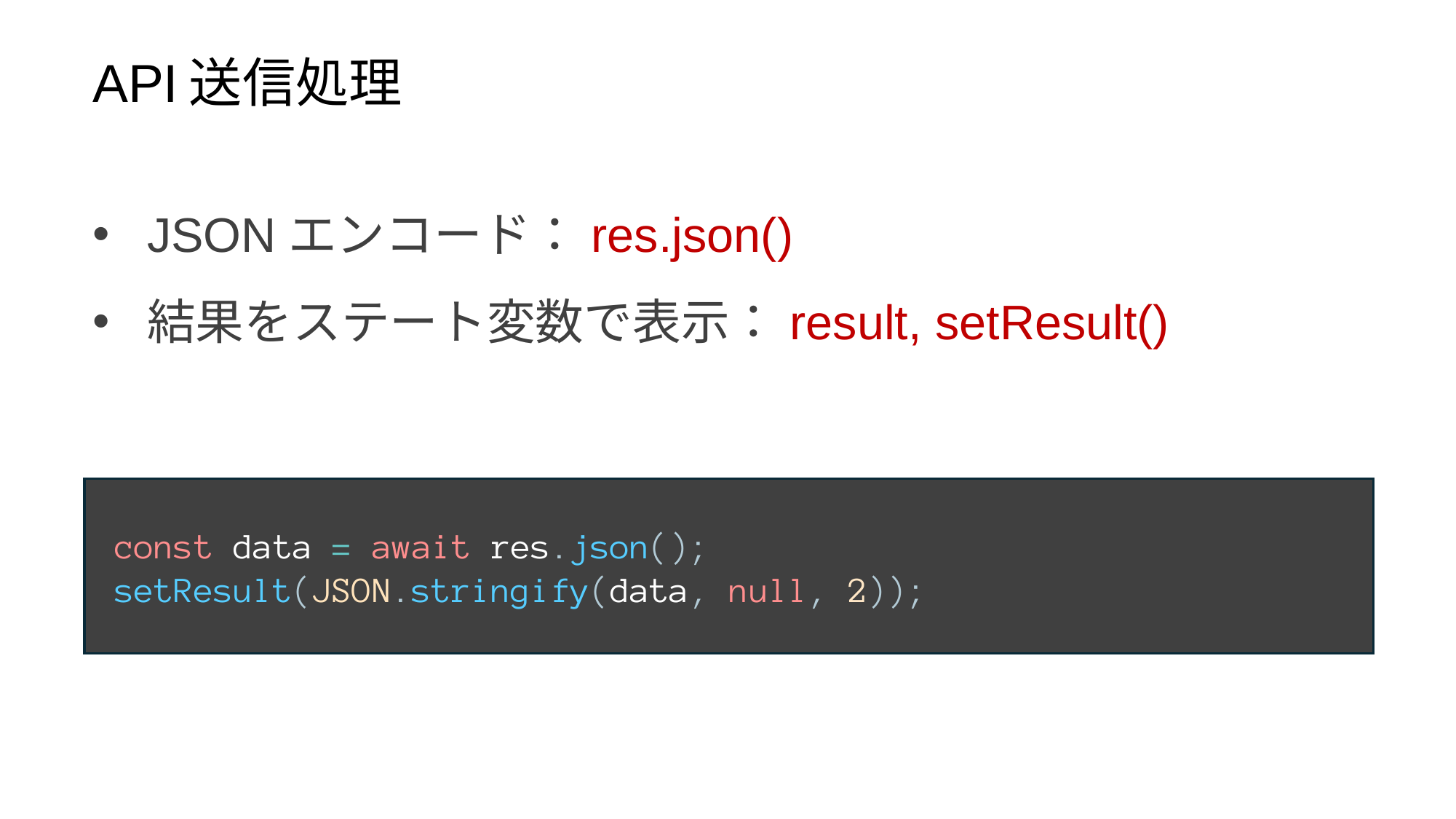

API送信処理
JSONエンコード：res.json()
結果をステート変数で表示：result, setResult()
 const data = await res.json();
 setResult(JSON.stringify(data, null, 2));